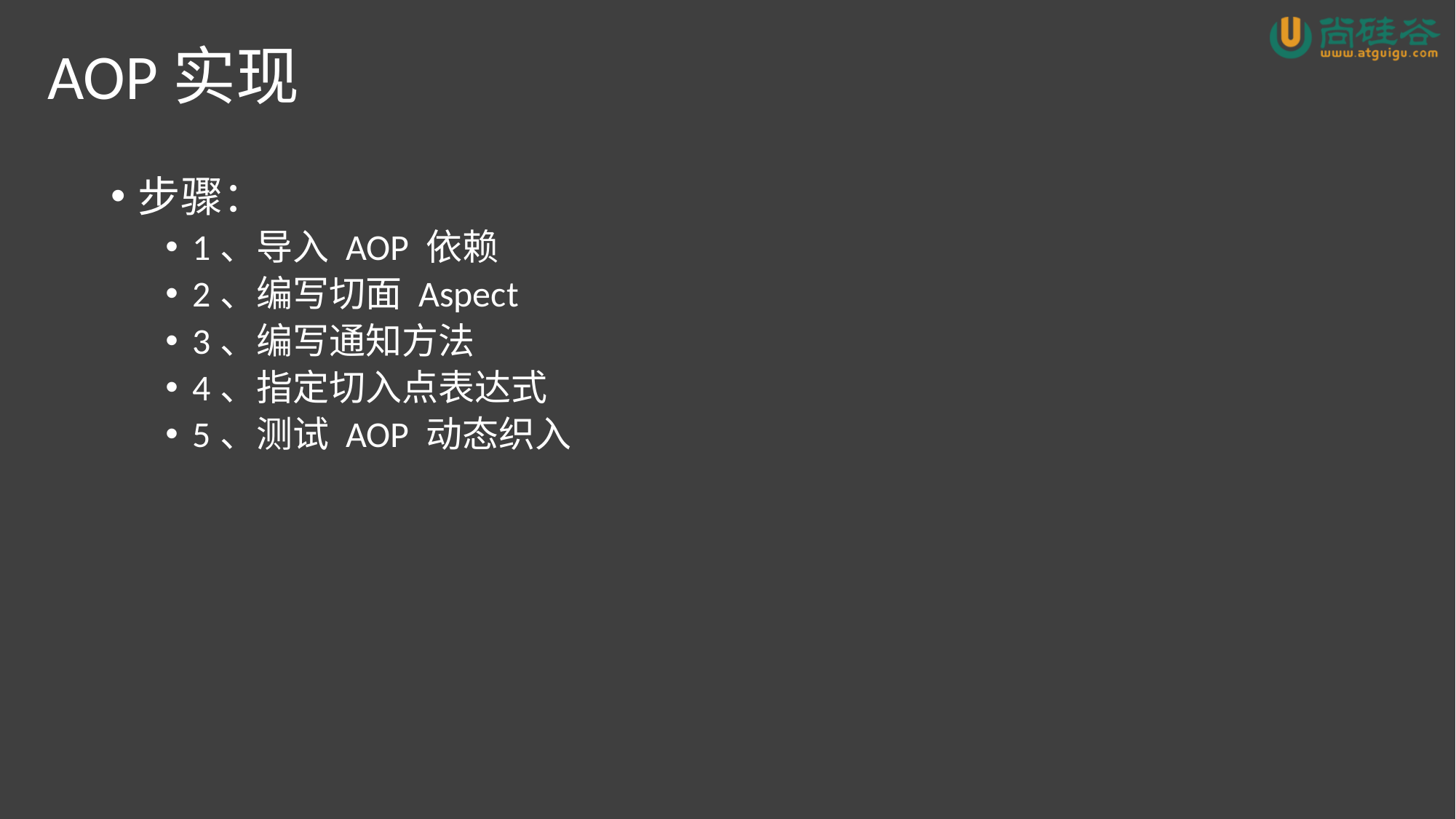

# AOP实现
步骤：
1、导入 AOP 依赖
2、编写切面 Aspect
3、编写通知方法
4、指定切入点表达式
5、测试 AOP 动态织入